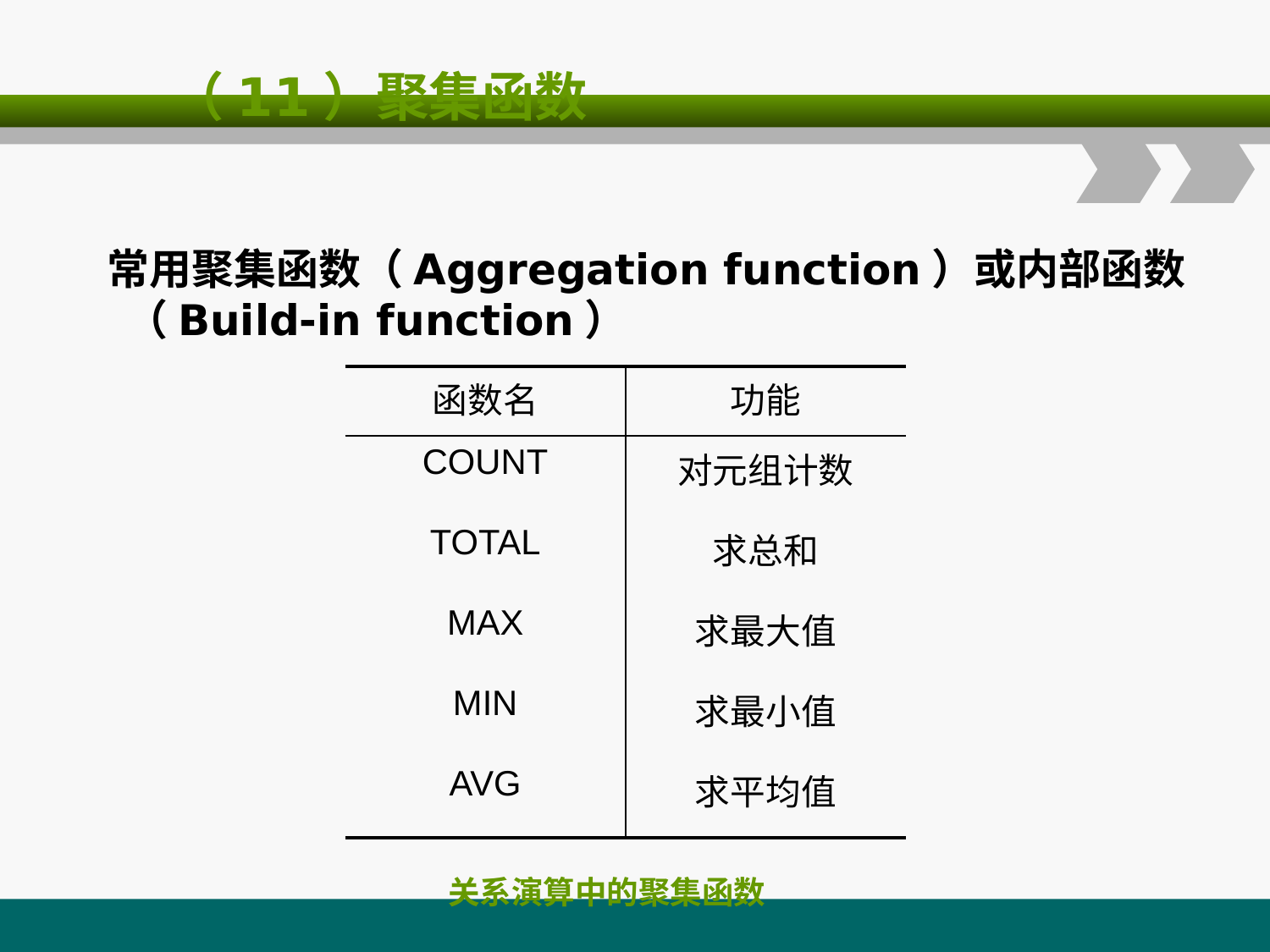

# （11）聚集函数
  常用聚集函数（Aggregation function）或内部函数（Build-in function）
| 函数名 | 功能 |
| --- | --- |
| COUNT | 对元组计数 |
| TOTAL | 求总和 |
| MAX | 求最大值 |
| MIN | 求最小值 |
| AVG | 求平均值 |
关系演算中的聚集函数